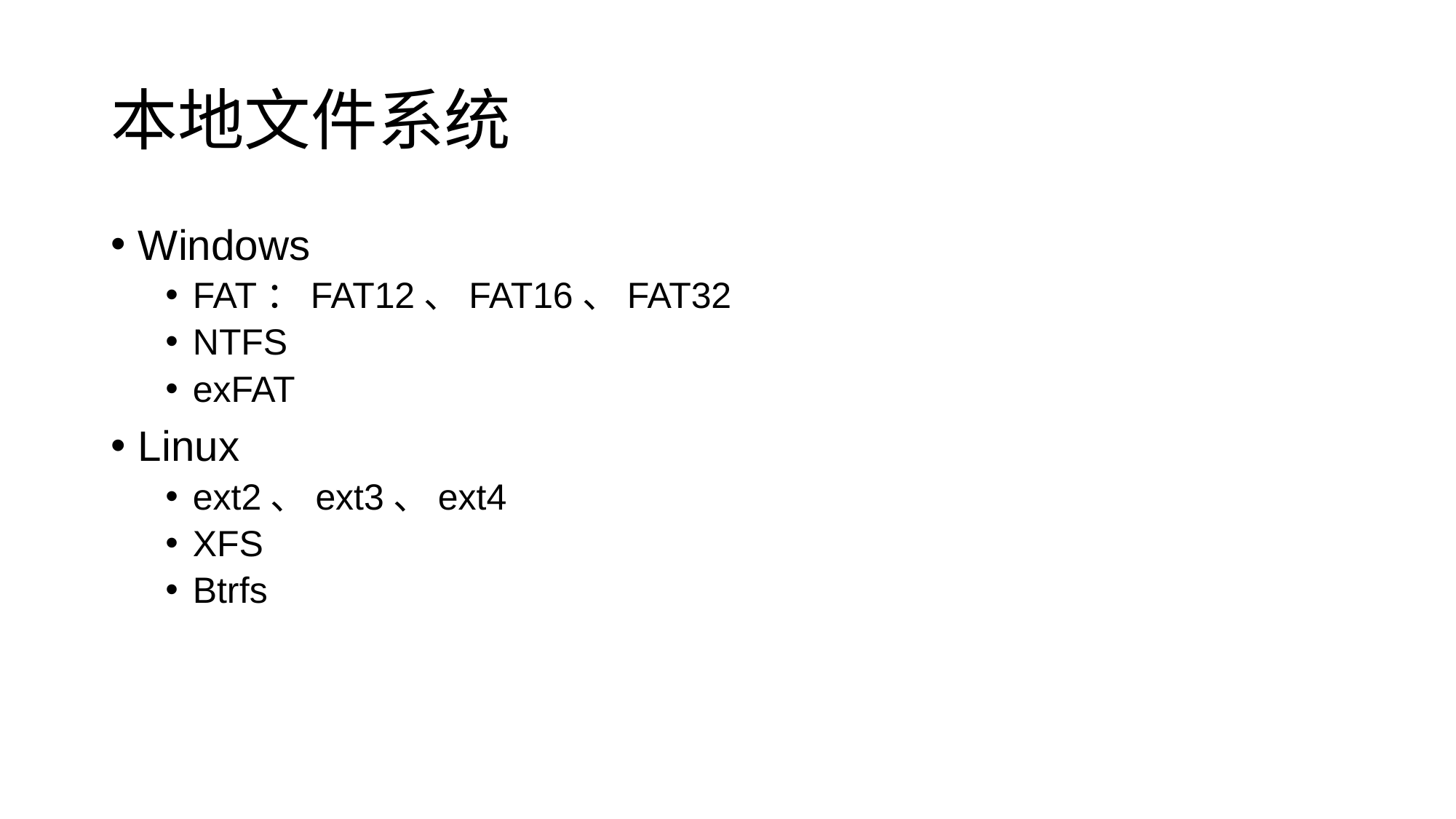

# 本地文件系统
Windows
FAT：FAT12、FAT16、FAT32
NTFS
exFAT
Linux
ext2、ext3、ext4
XFS
Btrfs